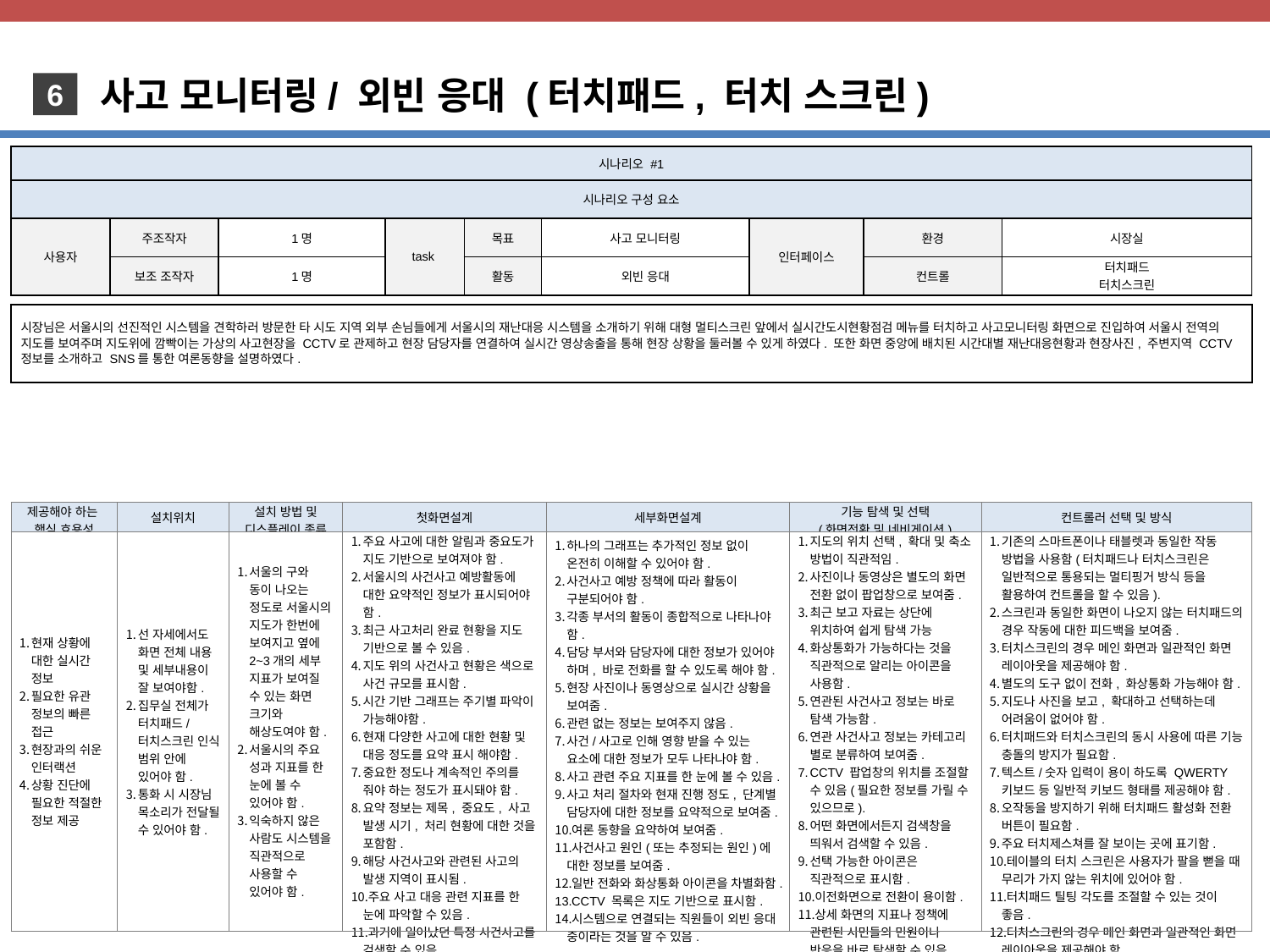

사고 모니터링/ 외빈 응대 (터치패드, 터치 스크린)
6
| 시나리오 #1 |  |  |  |  |  |  |  |  |
| --- | --- | --- | --- | --- | --- | --- | --- | --- |
| 시나리오 구성 요소 |  |  |  |  |  |  |  |  |
| 사용자 | 주조작자 | 1명 | task | 목표 | 사고 모니터링 | 인터페이스 | 환경 | 시장실 |
|  | 보조 조작자 | 1명 |  | 활동 | 외빈 응대 |  | 컨트롤 | 터치패드 터치스크린 |
| 시장님은 서울시의 선진적인 시스템을 견학하러 방문한 타 시도 지역 외부 손님들에게 서울시의 재난대응 시스템을 소개하기 위해 대형 멀티스크린 앞에서 실시간도시현황점검 메뉴를 터치하고 사고모니터링 화면으로 진입하여 서울시 전역의 지도를 보여주며 지도위에 깜빡이는 가상의 사고현장을 CCTV로 관제하고 현장 담당자를 연결하여 실시간 영상송출을 통해 현장 상황을 둘러볼 수 있게 하였다. 또한 화면 중앙에 배치된 시간대별 재난대응현황과 현장사진, 주변지역 CCTV 정보를 소개하고 SNS를 통한 여론동향을 설명하였다. |
| --- |
| 제공해야 하는 핵심 효용성 | 설치위치 | 설치 방법 및 디스플레이 종류 | 첫화면설계 | 세부화면설계 | 기능 탐색 및 선택 (화면전환 및 네비게이션) | 컨트롤러 선택 및 방식 |
| --- | --- | --- | --- | --- | --- | --- |
| 현재 상황에 대한 실시간 정보 필요한 유관 정보의 빠른 접근 현장과의 쉬운 인터랙션 상황 진단에 필요한 적절한 정보 제공 | 선 자세에서도 화면 전체 내용 및 세부내용이 잘 보여야함. 집무실 전체가 터치패드/터치스크린 인식 범위 안에 있어야 함. 통화 시 시장님 목소리가 전달될 수 있어야 함. | 서울의 구와 동이 나오는 정도로 서울시의 지도가 한번에 보여지고 옆에 2~3개의 세부 지표가 보여질 수 있는 화면 크기와 해상도여야 함. 서울시의 주요 성과 지표를 한 눈에 볼 수 있어야 함. 익숙하지 않은 사람도 시스템을 직관적으로 사용할 수 있어야 함. | 주요 사고에 대한 알림과 중요도가 지도 기반으로 보여져야 함. 서울시의 사건사고 예방활동에 대한 요약적인 정보가 표시되어야 함. 최근 사고처리 완료 현황을 지도 기반으로 볼 수 있음. 지도 위의 사건사고 현황은 색으로 사건 규모를 표시함. 시간 기반 그래프는 주기별 파악이 가능해야함. 현재 다양한 사고에 대한 현황 및 대응 정도를 요약 표시 해야함. 중요한 정도나 계속적인 주의를 줘야 하는 정도가 표시돼야 함. 요약 정보는 제목, 중요도, 사고 발생 시기, 처리 현황에 대한 것을 포함함. 해당 사건사고와 관련된 사고의 발생 지역이 표시됨. 주요 사고 대응 관련 지표를 한 눈에 파악할 수 있음. 과거에 일어났던 특정 사건사고를 검색할 수 있음. 보안상 외빈에게 보이지 않아야 하는 정보는 가릴 수 있음. | 하나의 그래프는 추가적인 정보 없이 온전히 이해할 수 있어야 함. 사건사고 예방 정책에 따라 활동이 구분되어야 함. 각종 부서의 활동이 종합적으로 나타나야 함. 담당 부서와 담당자에 대한 정보가 있어야 하며, 바로 전화를 할 수 있도록 해야 함. 현장 사진이나 동영상으로 실시간 상황을 보여줌. 관련 없는 정보는 보여주지 않음. 사건/사고로 인해 영향 받을 수 있는 요소에 대한 정보가 모두 나타나야 함. 사고 관련 주요 지표를 한 눈에 볼 수 있음. 사고 처리 절차와 현재 진행 정도, 단계별 담당자에 대한 정보를 요약적으로 보여줌. 여론 동향을 요약하여 보여줌. 사건사고 원인(또는 추정되는 원인)에 대한 정보를 보여줌. 일반 전화와 화상통화 아이콘을 차별화함. CCTV 목록은 지도 기반으로 표시함. 시스템으로 연결되는 직원들이 외빈 응대 중이라는 것을 알 수 있음. | 지도의 위치 선택, 확대 및 축소 방법이 직관적임. 사진이나 동영상은 별도의 화면 전환 없이 팝업창으로 보여줌. 최근 보고 자료는 상단에 위치하여 쉽게 탐색 가능 화상통화가 가능하다는 것을 직관적으로 알리는 아이콘을 사용함. 연관된 사건사고 정보는 바로 탐색 가능함. 연관 사건사고 정보는 카테고리 별로 분류하여 보여줌. CCTV 팝업창의 위치를 조절할 수 있음(필요한 정보를 가릴 수 있으므로). 어떤 화면에서든지 검색창을 띄워서 검색할 수 있음. 선택 가능한 아이콘은 직관적으로 표시함. 이전화면으로 전환이 용이함. 상세 화면의 지표나 정책에 관련된 시민들의 민원이나 반응을 바로 탐색할 수 있음. 지표를 누르면 지역별, 기간별, 관찰 대상별 세부 정보를 확인할 수 있음. | 기존의 스마트폰이나 태블렛과 동일한 작동 방법을 사용함(터치패드나 터치스크린은 일반적으로 통용되는 멀티핑거 방식 등을 활용하여 컨트롤을 할 수 있음). 스크린과 동일한 화면이 나오지 않는 터치패드의 경우 작동에 대한 피드백을 보여줌. 터치스크린의 경우 메인 화면과 일관적인 화면 레이아웃을 제공해야 함. 별도의 도구 없이 전화, 화상통화 가능해야 함. 지도나 사진을 보고, 확대하고 선택하는데 어려움이 없어야 함. 터치패드와 터치스크린의 동시 사용에 따른 기능 충돌의 방지가 필요함. 텍스트/숫자 입력이 용이 하도록 QWERTY 키보드 등 일반적 키보드 형태를 제공해야 함. 오작동을 방지하기 위해 터치패드 활성화 전환 버튼이 필요함. 주요 터치제스쳐를 잘 보이는 곳에 표기함. 테이블의 터치 스크린은 사용자가 팔을 뻗을 때 무리가 가지 않는 위치에 있어야 함. 터치패드 틸팅 각도를 조절할 수 있는 것이 좋음. 터치스크린의 경우 메인 화면과 일관적인 화면 레이아웃을 제공해야 함. |